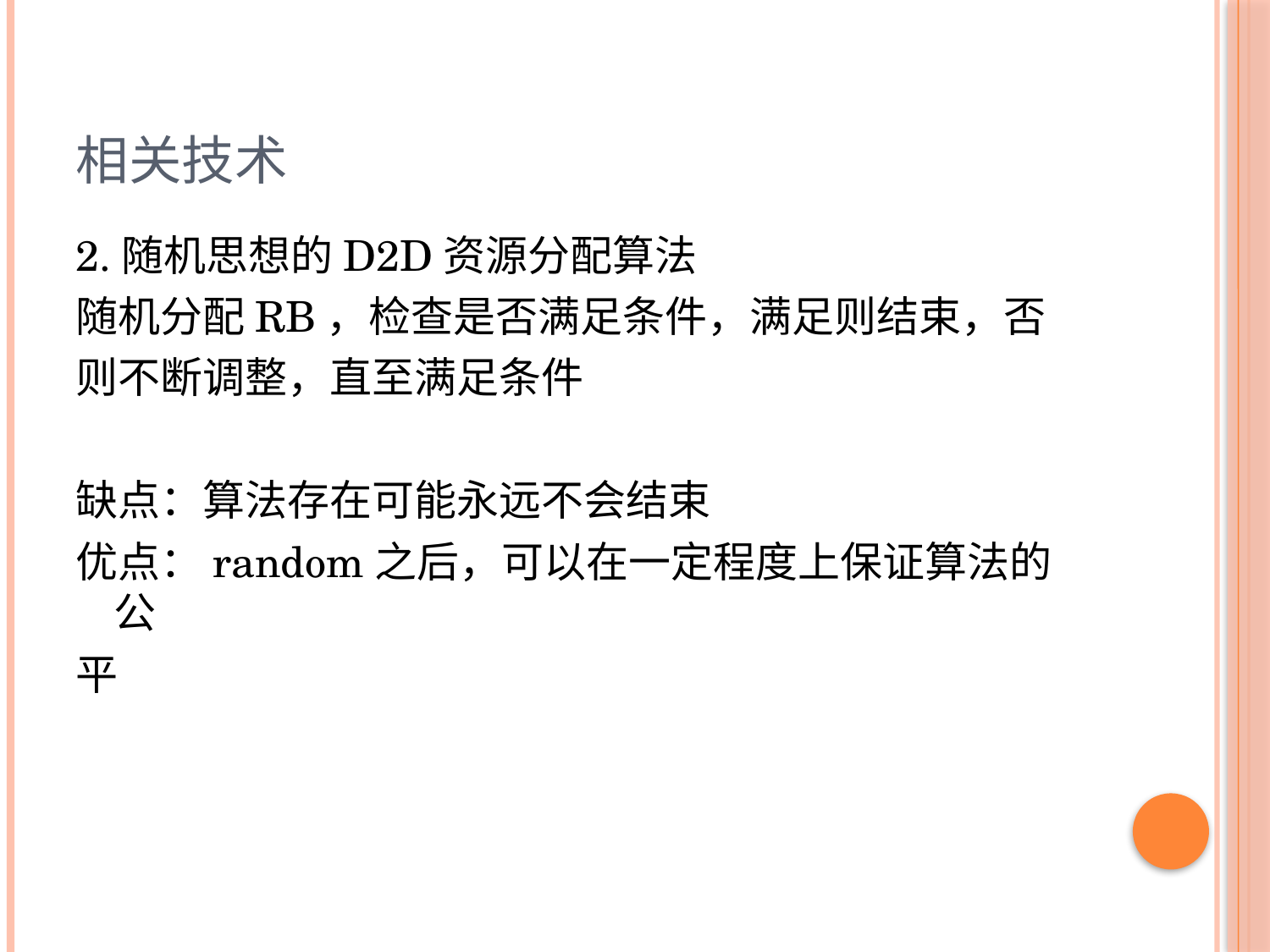

# 相关技术
2.随机思想的D2D资源分配算法
随机分配RB，检查是否满足条件，满足则结束，否
则不断调整，直至满足条件

缺点：算法存在可能永远不会结束
优点：random之后，可以在一定程度上保证算法的公
平